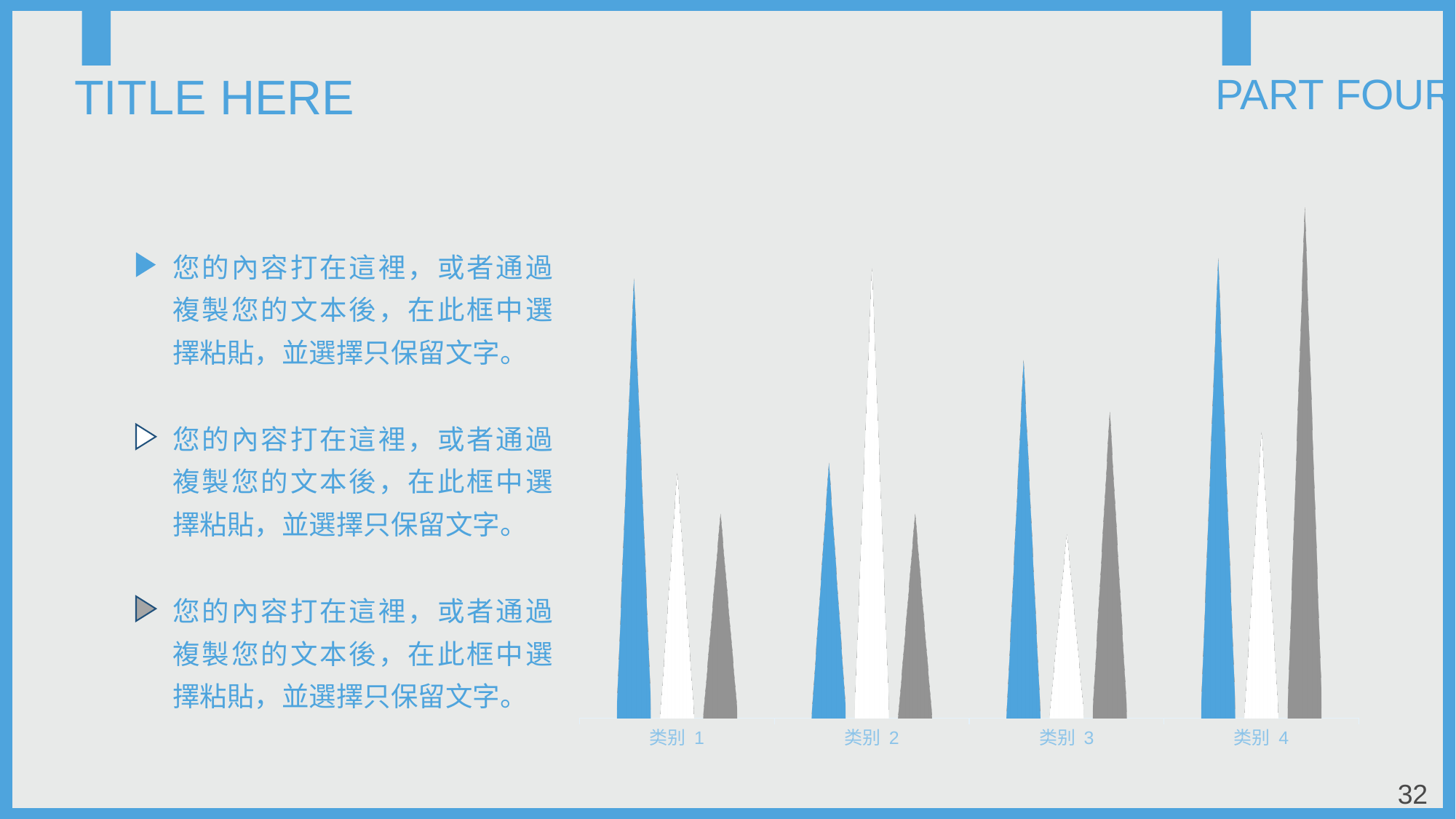

TITLE HERE
PART FOUR

### Chart

| Category | 系列 1 | 系列 2 | 系列 3 |
|---|---|---|---|
| 类别 1 | 4.3 | 2.4 | 2.0 |
| 类别 2 | 2.5 | 4.4 | 2.0 |
| 类别 3 | 3.5 | 1.8 | 3.0 |
| 类别 4 | 4.5 | 2.8 | 5.0 |
您的內容打在這裡，或者通過複製您的文本後，在此框中選擇粘貼，並選擇只保留文字。

您的內容打在這裡，或者通過複製您的文本後，在此框中選擇粘貼，並選擇只保留文字。

您的內容打在這裡，或者通過複製您的文本後，在此框中選擇粘貼，並選擇只保留文字。